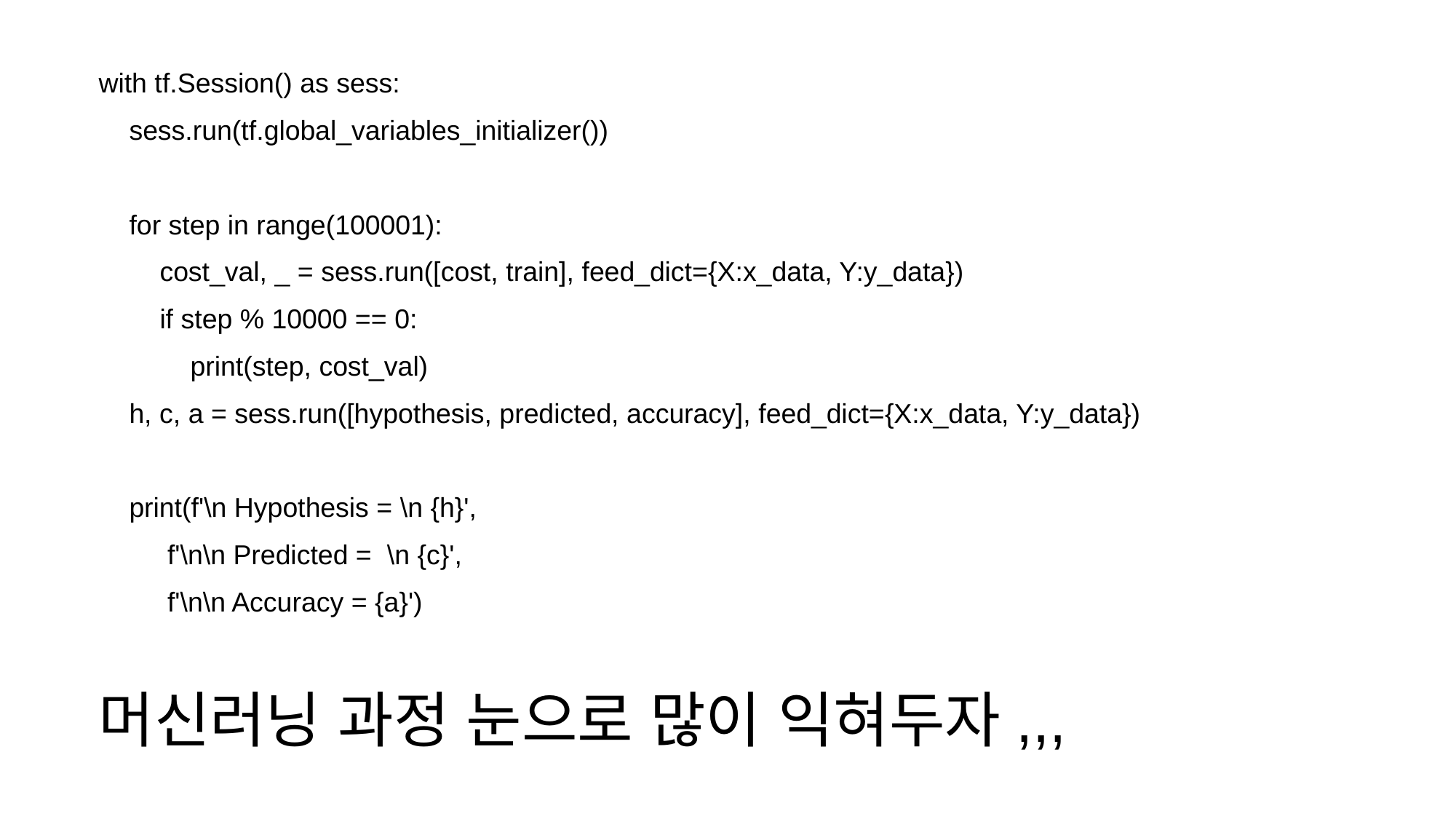

with tf.Session() as sess:
    sess.run(tf.global_variables_initializer())

    for step in range(100001):
        cost_val, _ = sess.run([cost, train], feed_dict={X:x_data, Y:y_data})
        if step % 10000 == 0:
            print(step, cost_val)
    h, c, a = sess.run([hypothesis, predicted, accuracy], feed_dict={X:x_data, Y:y_data})

    print(f'\n Hypothesis = \n {h}',
         f'\n\n Predicted =  \n {c}',
         f'\n\n Accuracy = {a}')

머신러닝 과정 눈으로 많이 익혀두자,,,